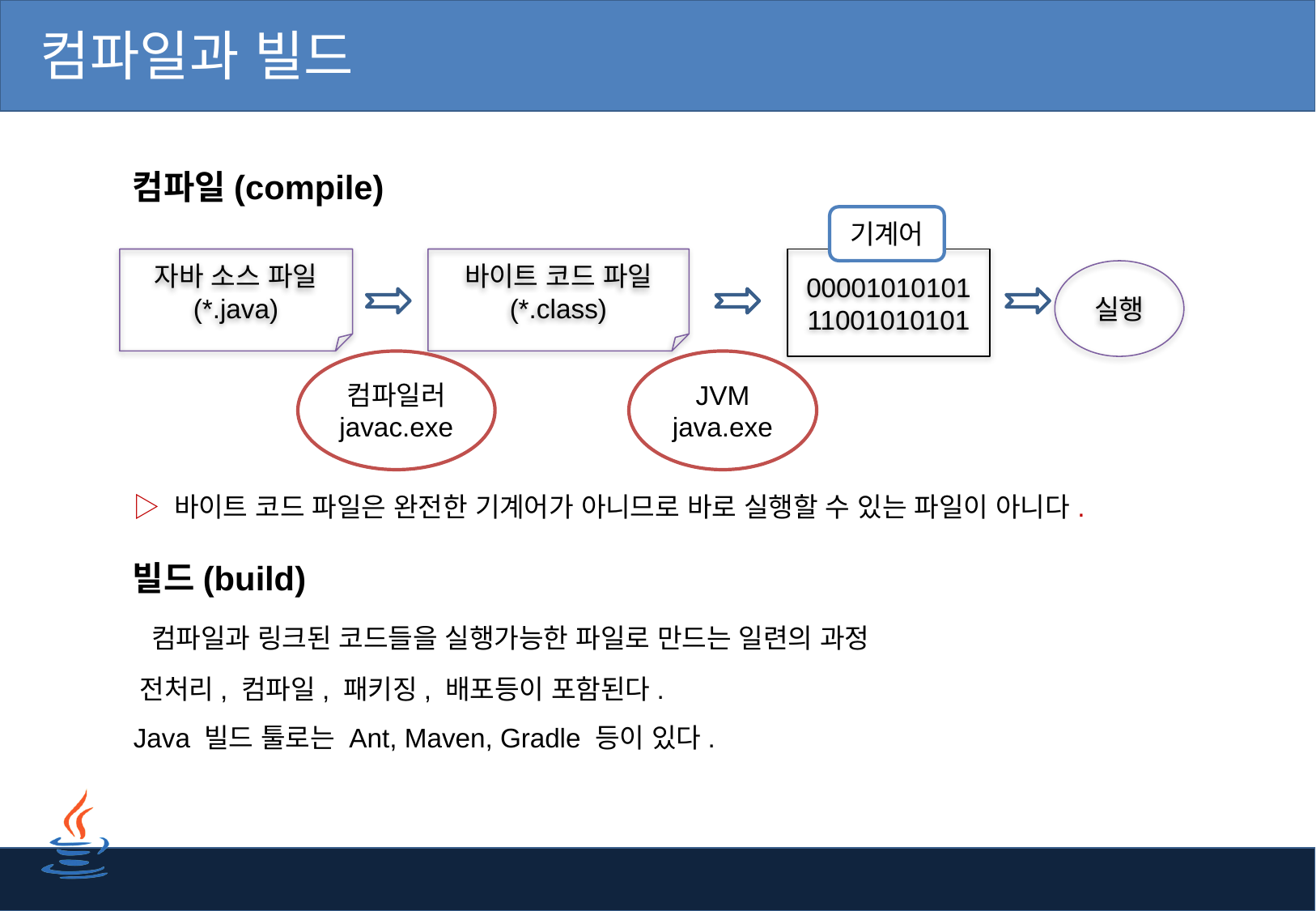

# 컴파일과 빌드
   컴파일(compile)
기계어
자바 소스 파일
(*.java)
바이트 코드 파일
(*.class)
00001010101
11001010101
실행

컴파일러
javac.exe
JVM
java.exe
▷ 바이트 코드 파일은 완전한 기계어가 아니므로 바로 실행할 수 있는 파일이 아니다.
   빌드(build)
     컴파일과 링크된 코드들을 실행가능한 파일로 만드는 일련의 과정
     전처리, 컴파일, 패키징, 배포등이 포함된다.
     Java 빌드 툴로는 Ant, Maven, Gradle 등이 있다.